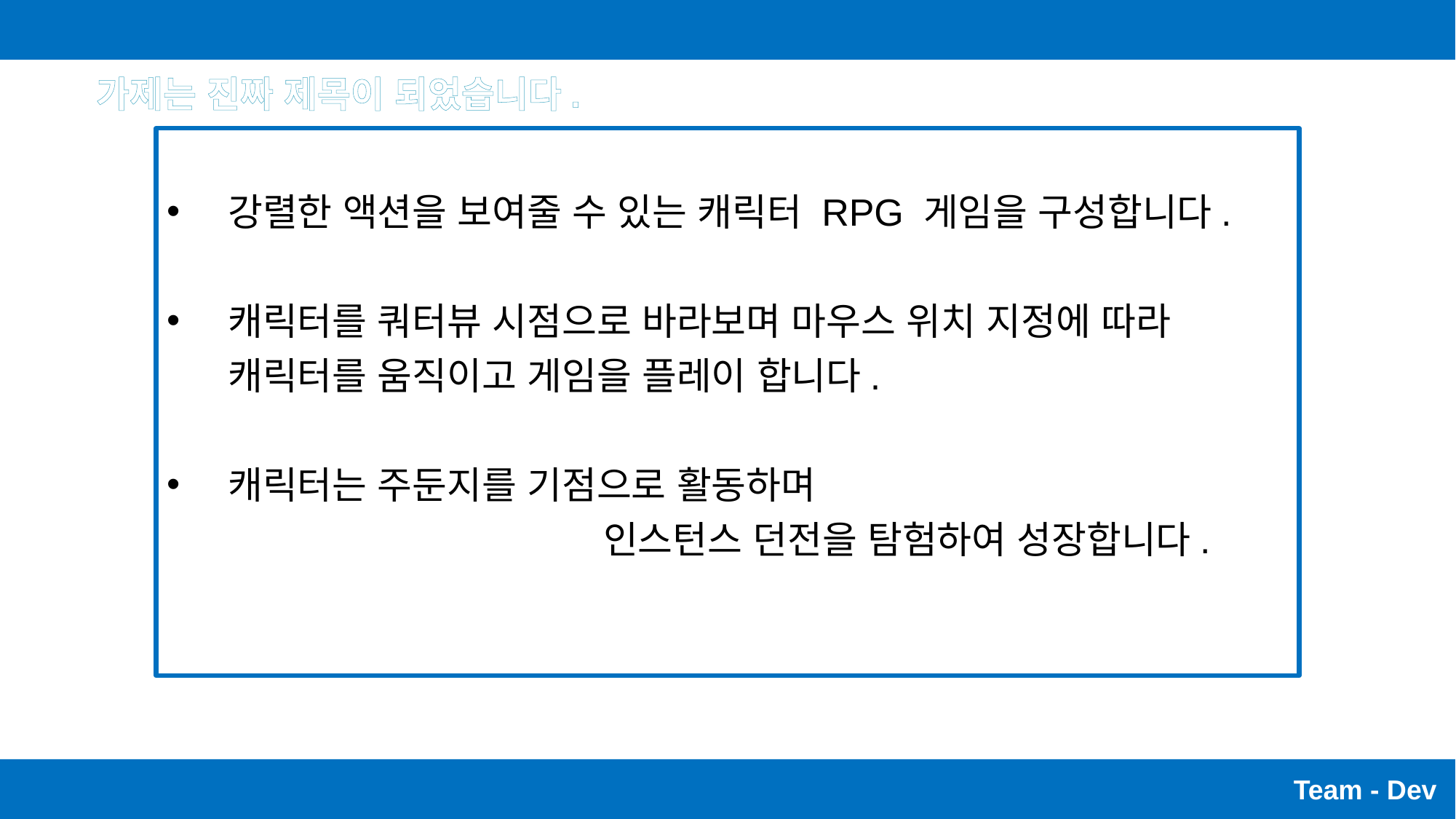

Project Sweet Reaper - Synopsis
가제는 진짜 제목이 되었습니다.

강렬한 액션을 보여줄 수 있는 캐릭터 RPG 게임을 구성합니다.

캐릭터를 쿼터뷰 시점으로 바라보며 마우스 위치 지정에 따라 캐릭터를 움직이고 게임을 플레이 합니다.

캐릭터는 주둔지를 기점으로 활동하며
				인스턴스 던전을 탐험하여 성장합니다.

Team - Dev